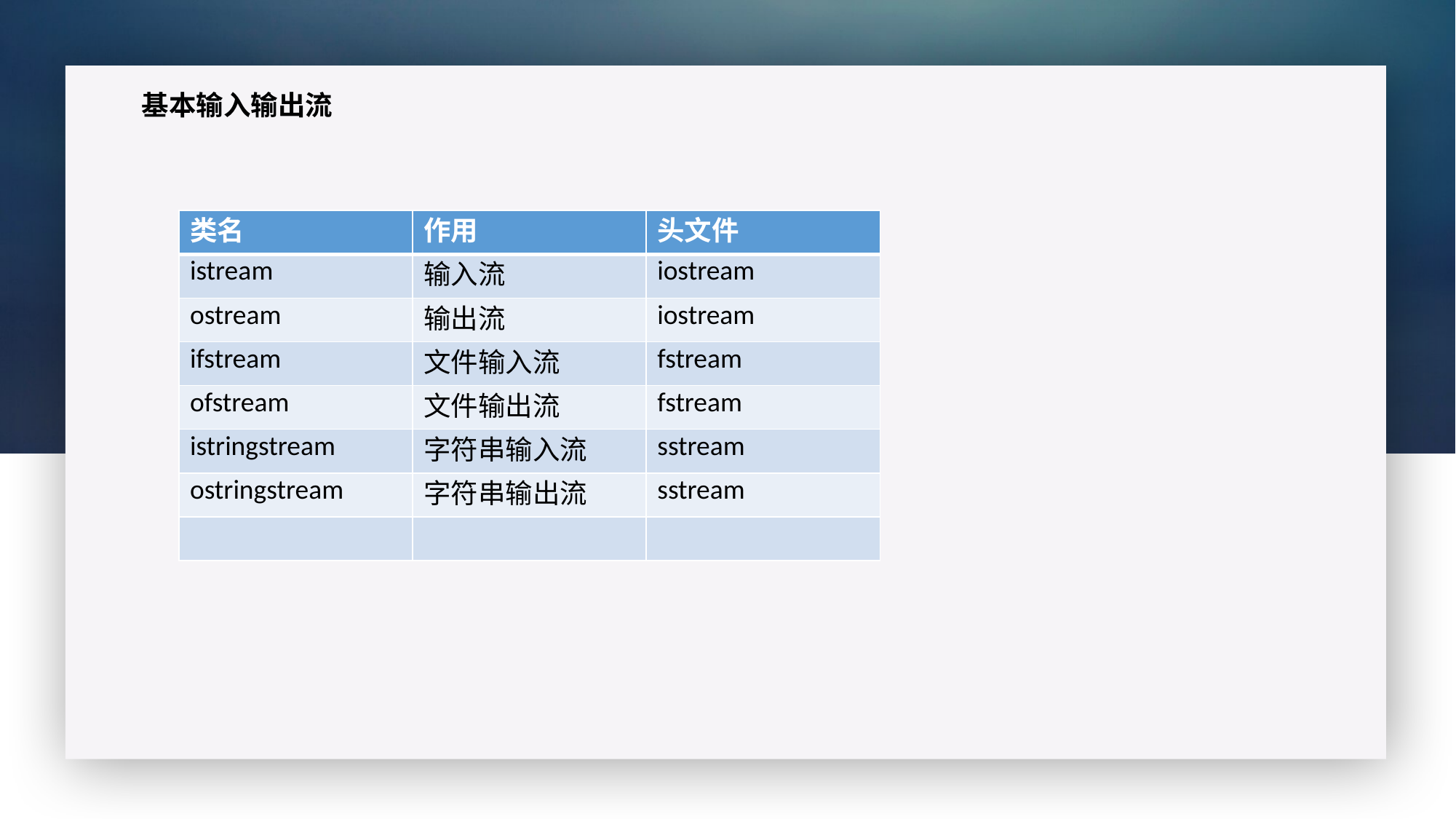

基本输入输出流
| 类名 | 作用 | 头文件 |
| --- | --- | --- |
| istream | 输入流 | iostream |
| ostream | 输出流 | iostream |
| ifstream | 文件输入流 | fstream |
| ofstream | 文件输出流 | fstream |
| istringstream | 字符串输入流 | sstream |
| ostringstream | 字符串输出流 | sstream |
|  |  |  |